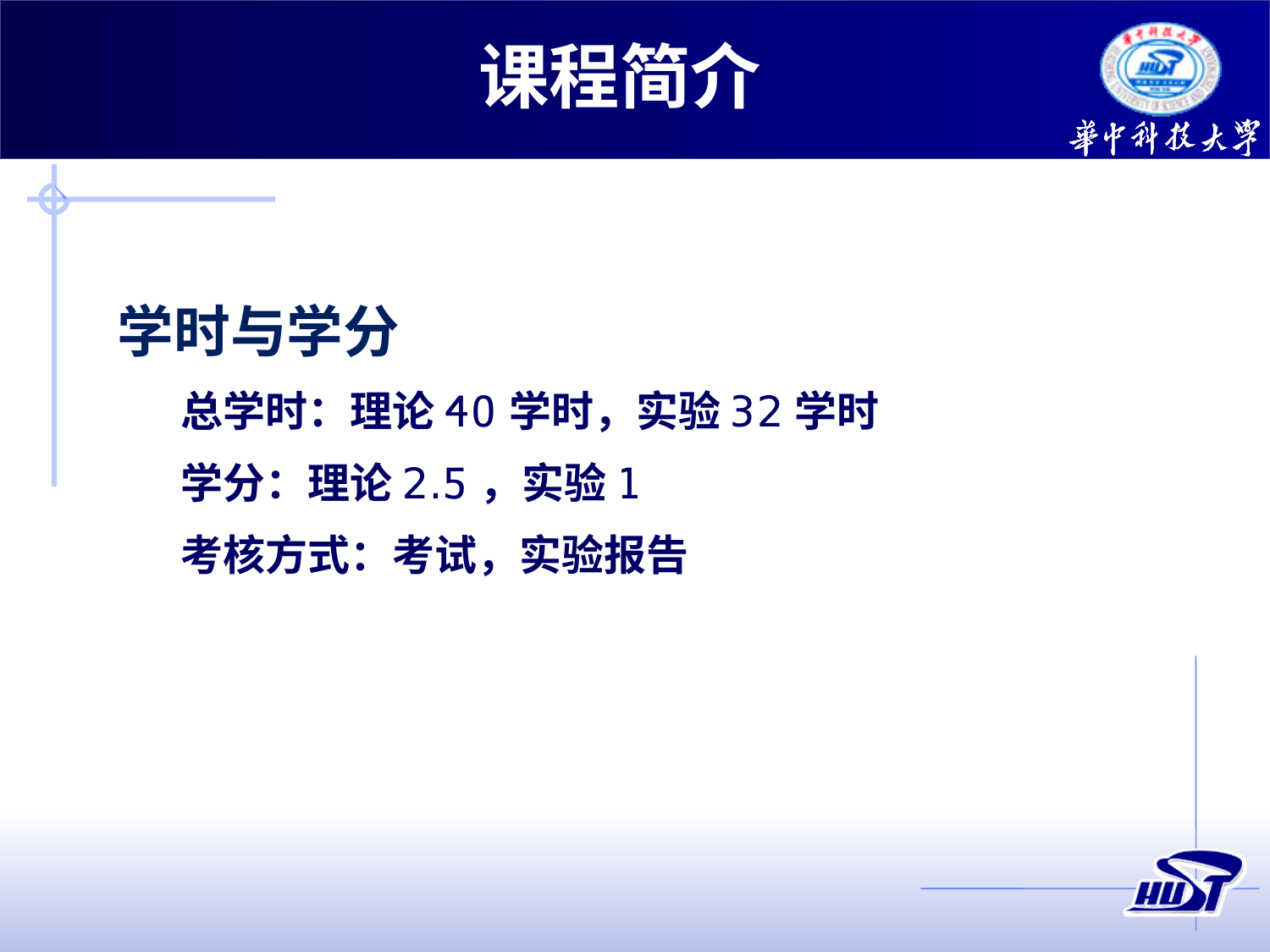

课程简介
学时与学分
总学时：理论40学时，实验32学时
学分：理论2.5，实验1
考核方式：考试，实验报告